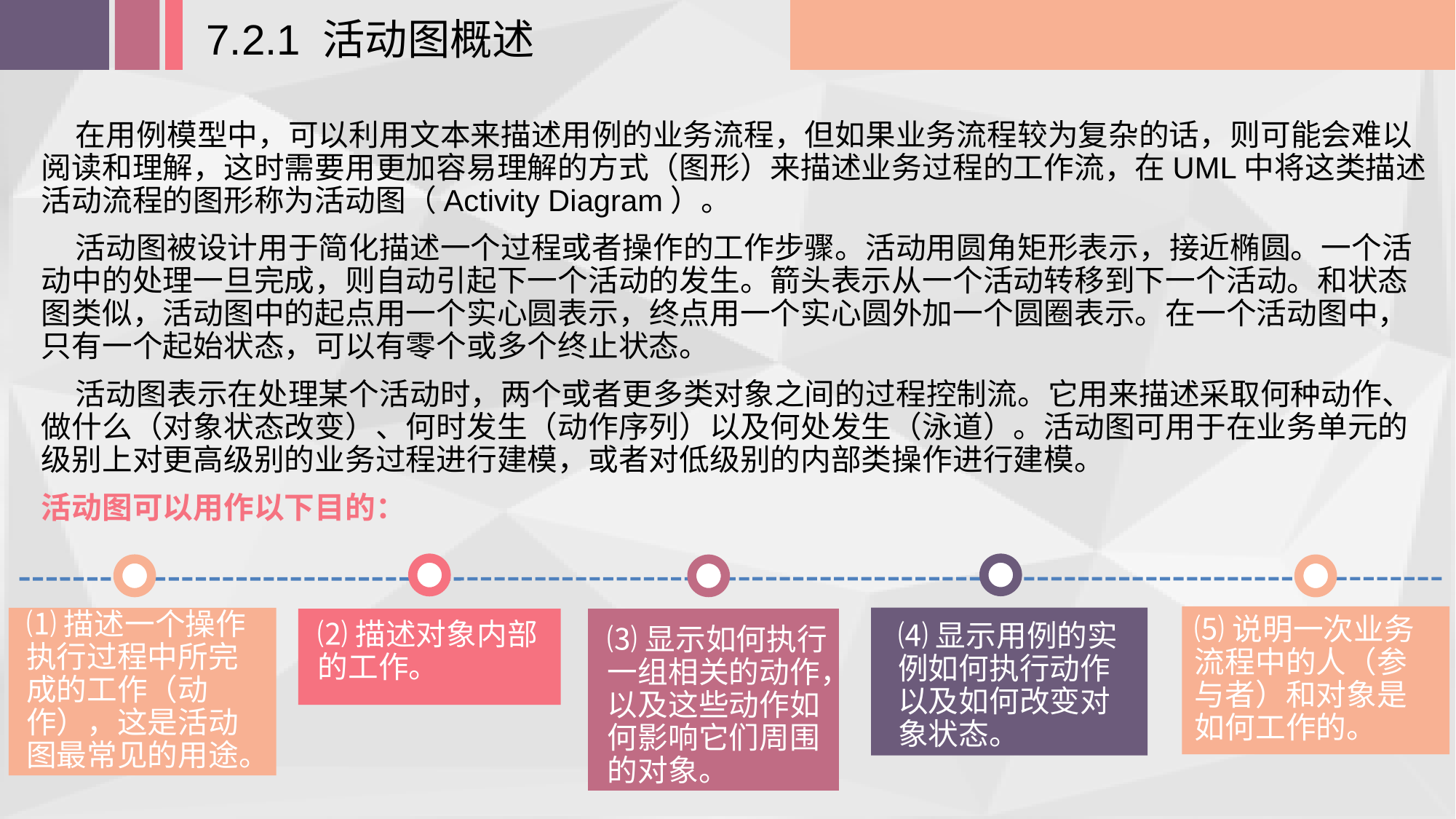

7.2.1 活动图概述
    在用例模型中，可以利用文本来描述用例的业务流程，但如果业务流程较为复杂的话，则可能会难以阅读和理解，这时需要用更加容易理解的方式（图形）来描述业务过程的工作流，在UML中将这类描述活动流程的图形称为活动图（Activity Diagram）。
    活动图被设计用于简化描述一个过程或者操作的工作步骤。活动用圆角矩形表示，接近椭圆。一个活动中的处理一旦完成，则自动引起下一个活动的发生。箭头表示从一个活动转移到下一个活动。和状态图类似，活动图中的起点用一个实心圆表示，终点用一个实心圆外加一个圆圈表示。在一个活动图中，只有一个起始状态，可以有零个或多个终止状态。
    活动图表示在处理某个活动时，两个或者更多类对象之间的过程控制流。它用来描述采取何种动作、做什么（对象状态改变）、何时发生（动作序列）以及何处发生（泳道）。活动图可用于在业务单元的级别上对更高级别的业务过程进行建模，或者对低级别的内部类操作进行建模。
活动图可以用作以下目的：

⑴描述一个操作执行过程中所完成的工作（动作），这是活动图最常见的用途。

⑸说明一次业务流程中的人（参与者）和对象是如何工作的。

⑷显示用例的实例如何执行动作以及如何改变对象状态。

⑵描述对象内部的工作。

⑶显示如何执行一组相关的动作，以及这些动作如何影响它们周围的对象。